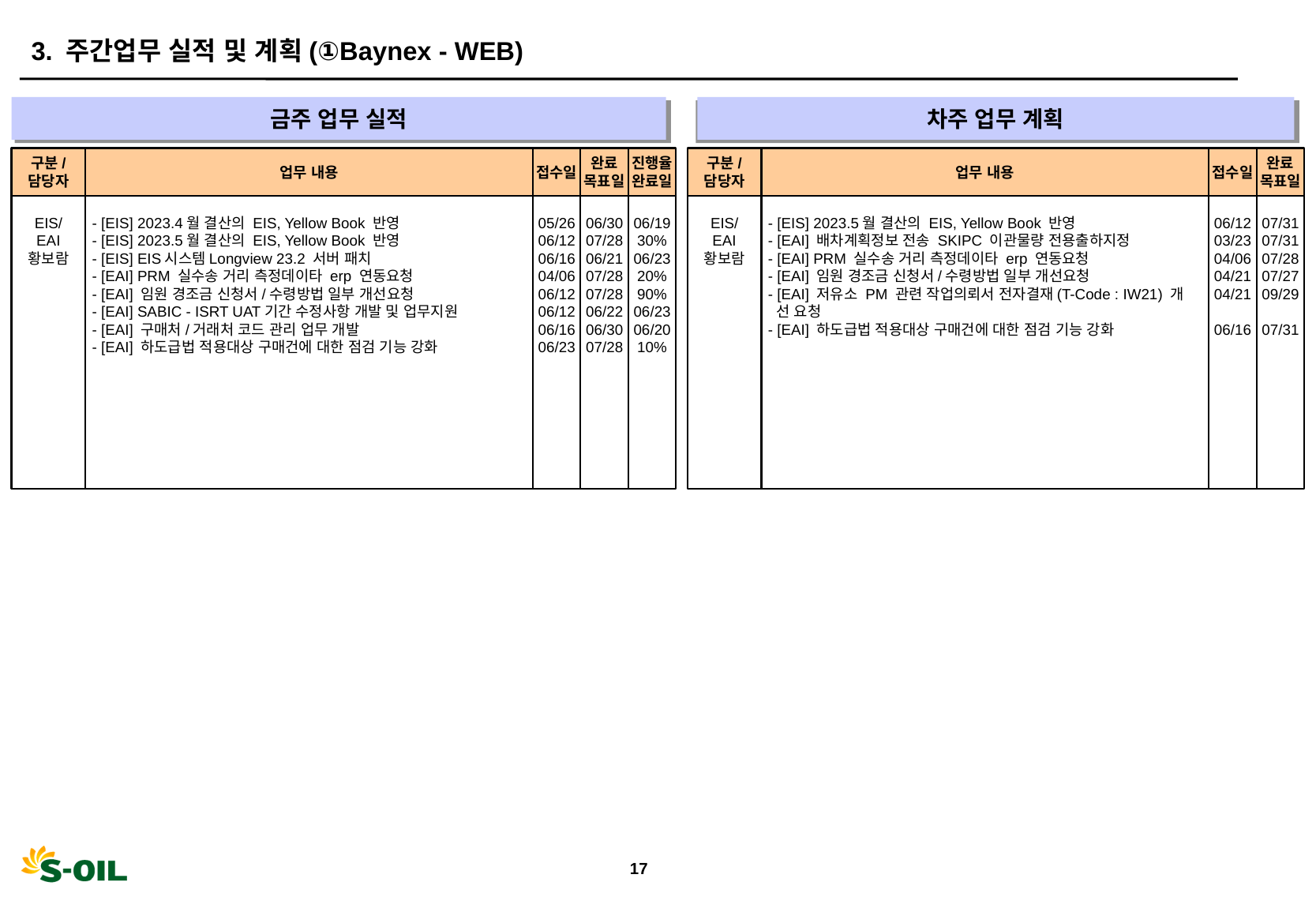

3. 주간업무 실적 및 계획(①Baynex - WEB)
금주 업무 실적
차주 업무 계획
" "
" "
구분/
담당자
업무 내용
접수일
완료
목표일
진행율
완료일
구분/
담당자
업무 내용
접수일
완료
목표일
EIS/
EAI
황보람

- [EIS] 2023.4월 결산의 EIS, Yellow Book 반영
- [EIS] 2023.5월 결산의 EIS, Yellow Book 반영
- [EIS] EIS시스템Longview 23.2 서버 패치
- [EAI] PRM 실수송 거리 측정데이타 erp 연동요청
- [EAI] 임원 경조금 신청서/수령방법 일부 개선요청
- [EAI] SABIC - ISRT UAT기간 수정사항 개발 및 업무지원
- [EAI] 구매처/거래처 코드 관리 업무 개발
- [EAI] 하도급법 적용대상 구매건에 대한 점검 기능 강화
05/26
06/12
06/16
04/06
06/12
06/12
06/16
06/23
06/30
07/28
06/21
07/28
07/28
06/22
06/30
07/28
06/19
30%
06/23
20%
90%
06/23
06/20
10%
EIS/
EAI
황보람

- [EIS] 2023.5월 결산의 EIS, Yellow Book 반영
- [EAI] 배차계획정보 전송 SKIPC 이관물량 전용출하지정
- [EAI] PRM 실수송 거리 측정데이타 erp 연동요청
- [EAI] 임원 경조금 신청서/수령방법 일부 개선요청
- [EAI] 저유소 PM 관련 작업의뢰서 전자결재(T-Code : IW21) 개
  선 요청
- [EAI] 하도급법 적용대상 구매건에 대한 점검 기능 강화
06/12
03/23
04/06
04/21
04/21
06/16
07/31
07/31
07/28
07/27
09/29
07/31